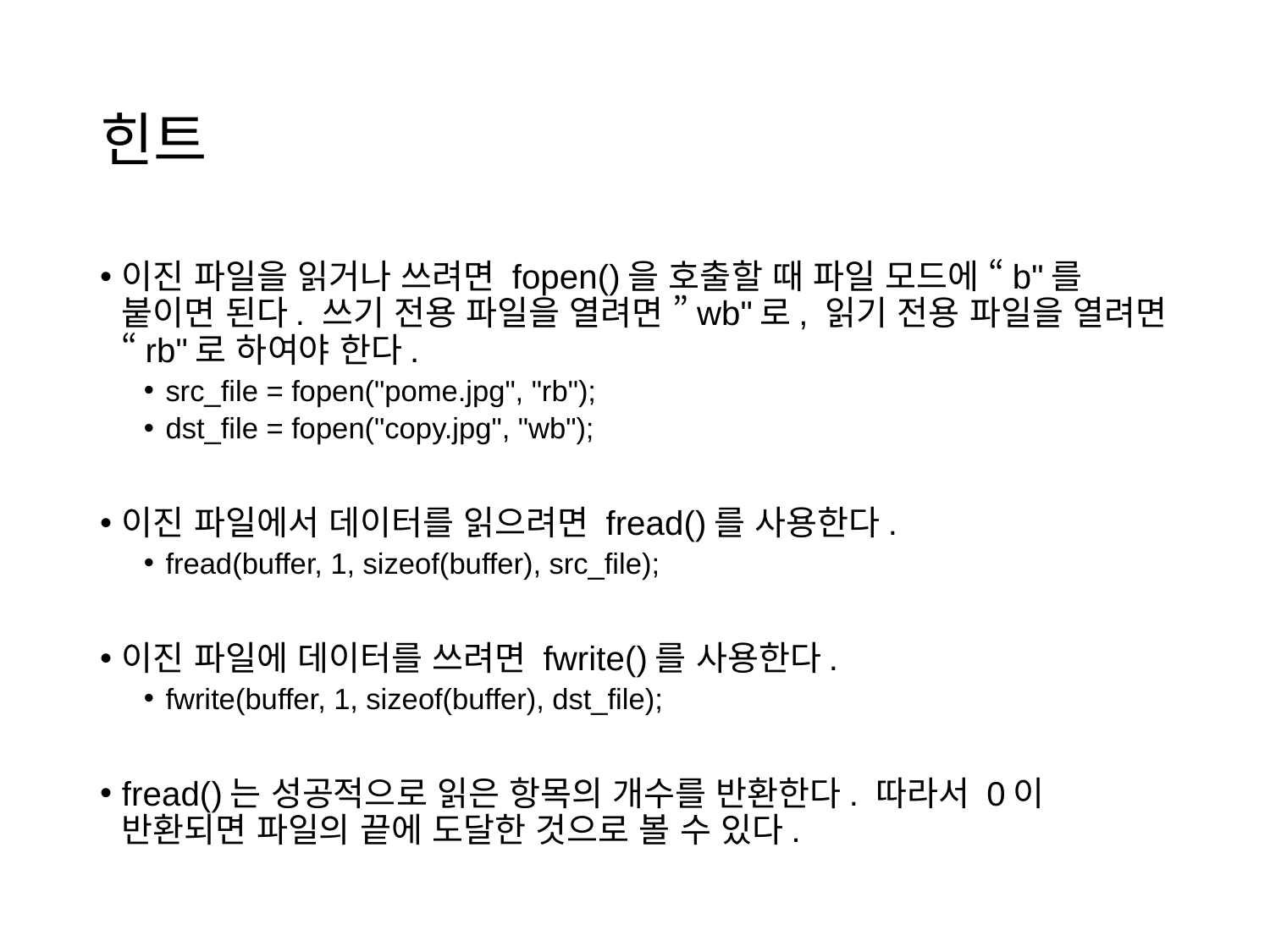

# 힌트
이진 파일을 읽거나 쓰려면 fopen()을 호출할 때 파일 모드에 “b"를 붙이면 된다. 쓰기 전용 파일을 열려면 ”wb"로, 읽기 전용 파일을 열려면 “rb"로 하여야 한다.
src_file = fopen("pome.jpg", "rb");
dst_file = fopen("copy.jpg", "wb");

이진 파일에서 데이터를 읽으려면 fread()를 사용한다.
fread(buffer, 1, sizeof(buffer), src_file);

이진 파일에 데이터를 쓰려면 fwrite()를 사용한다.
fwrite(buffer, 1, sizeof(buffer), dst_file);

fread()는 성공적으로 읽은 항목의 개수를 반환한다. 따라서 0이 반환되면 파일의 끝에 도달한 것으로 볼 수 있다.